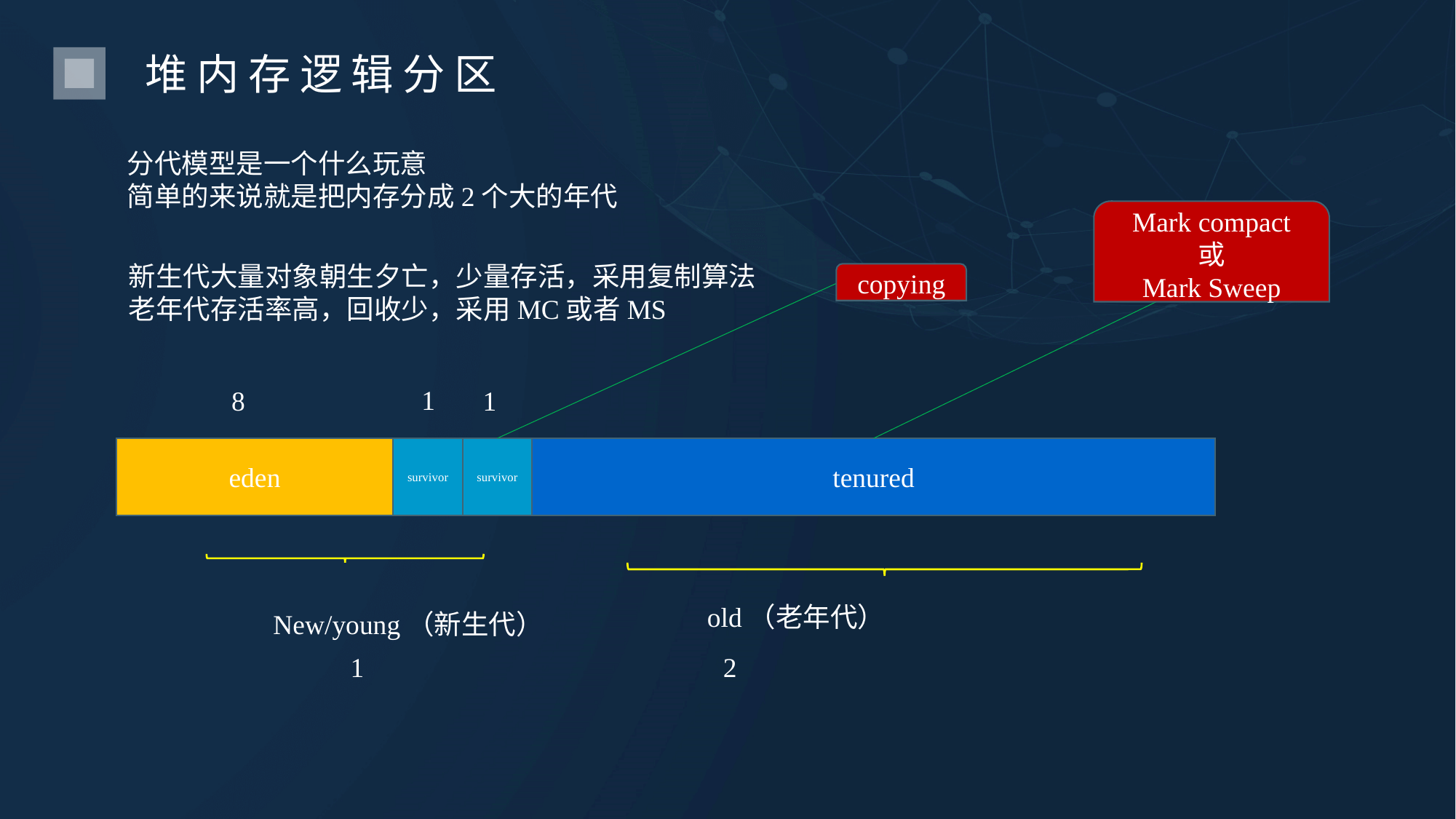

堆内存逻辑分区

分代模型是一个什么玩意
简单的来说就是把内存分成2个大的年代
Mark compact
或
Mark Sweep
新生代大量对象朝生夕亡，少量存活，采用复制算法
老年代存活率高，回收少，采用MC或者MS
copying

1
8
1

eden
tenured
survivor
survivor
old（老年代）
New/young（新生代）
1
2